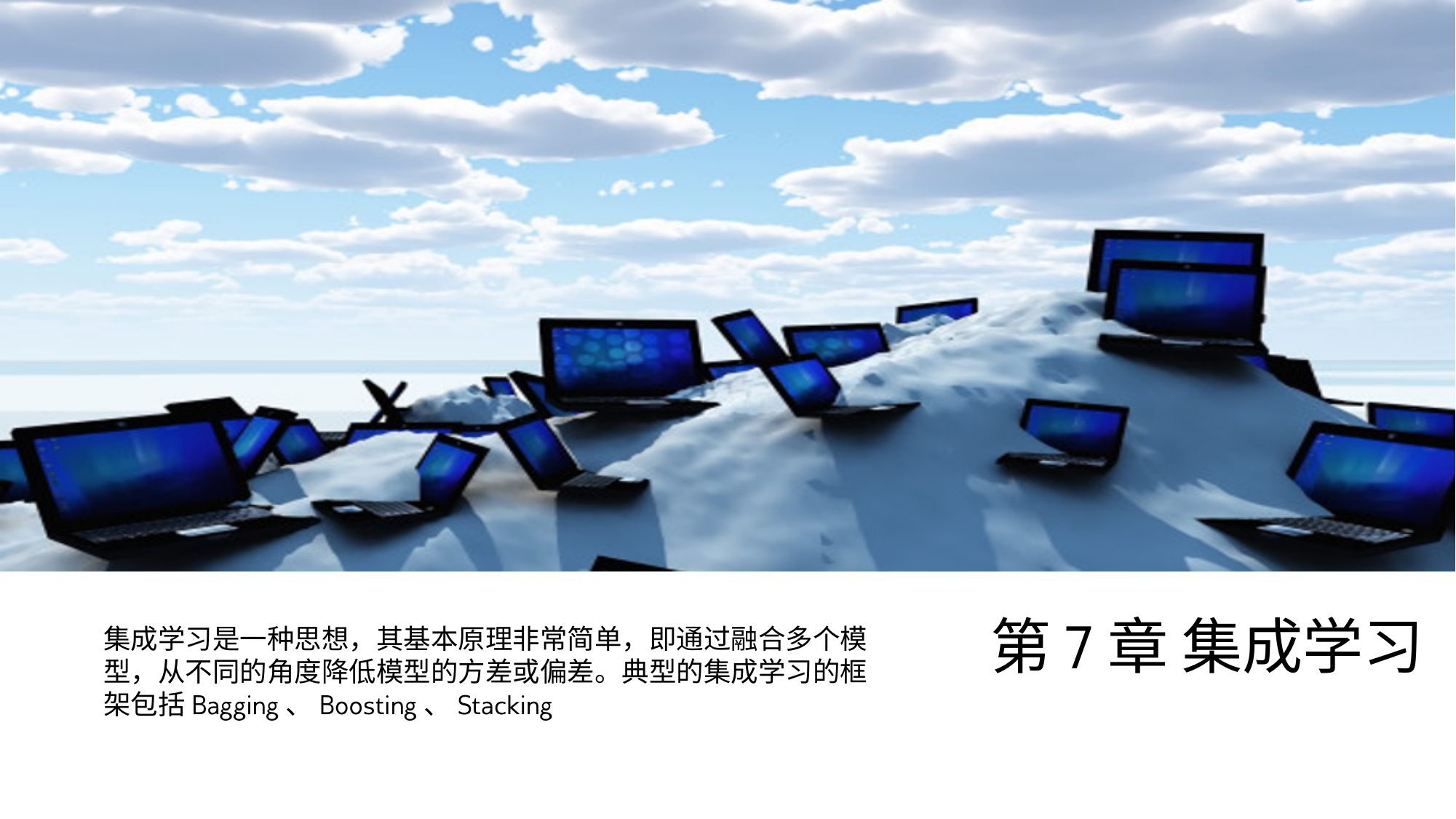

# 第7章 集成学习
集成学习是一种思想，其基本原理非常简单，即通过融合多个模型，从不同的角度降低模型的方差或偏差。典型的集成学习的框架包括Bagging、Boosting、Stacking